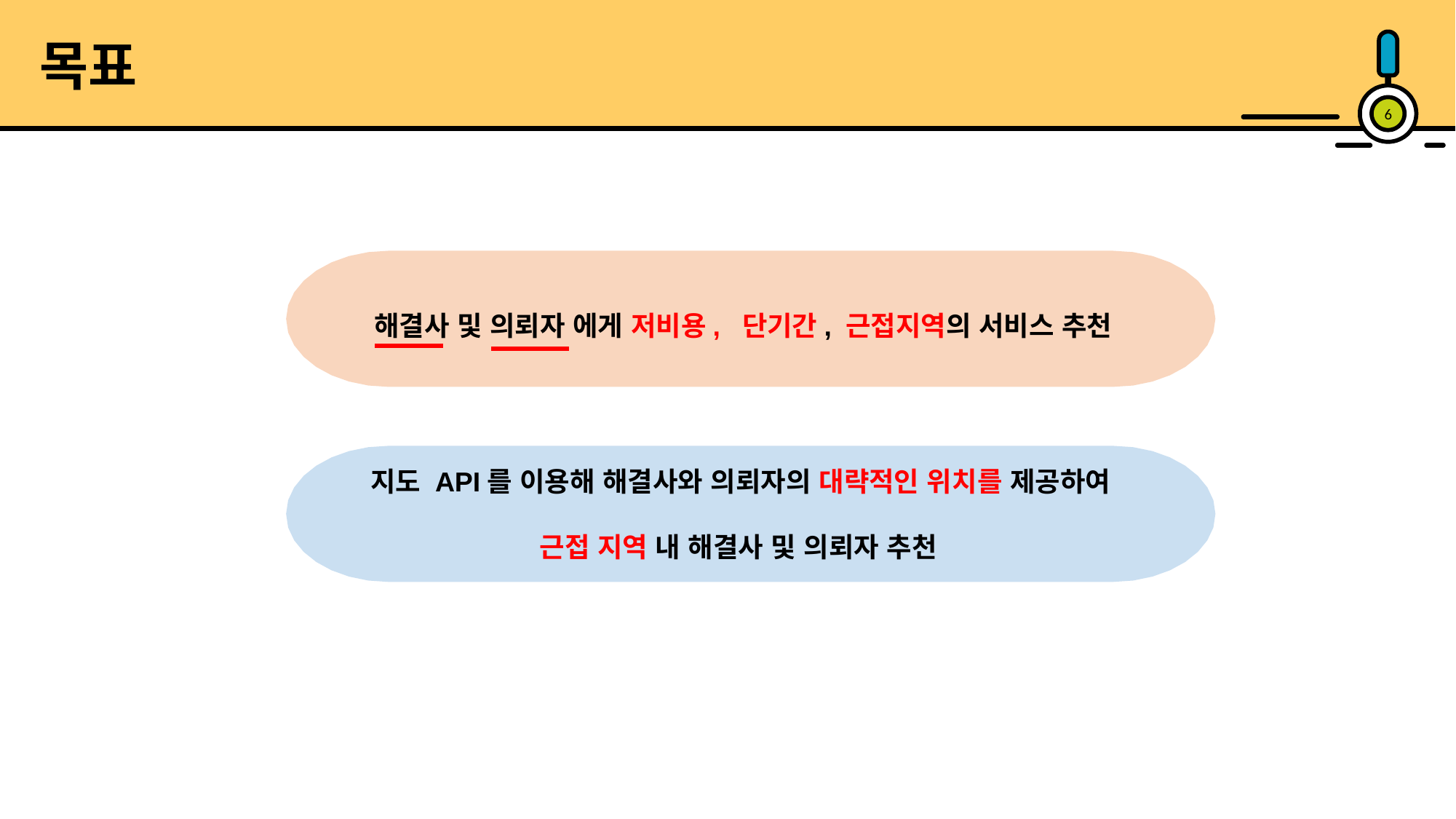

목표
6

     해결사 및 의뢰자 에게 저비용,  단기간, 근접지역의 서비스 추천

                 지도 API를 이용해 해결사와 의뢰자의 대략적인 위치를 제공하여

                                     근접 지역 내 해결사 및 의뢰자 추천